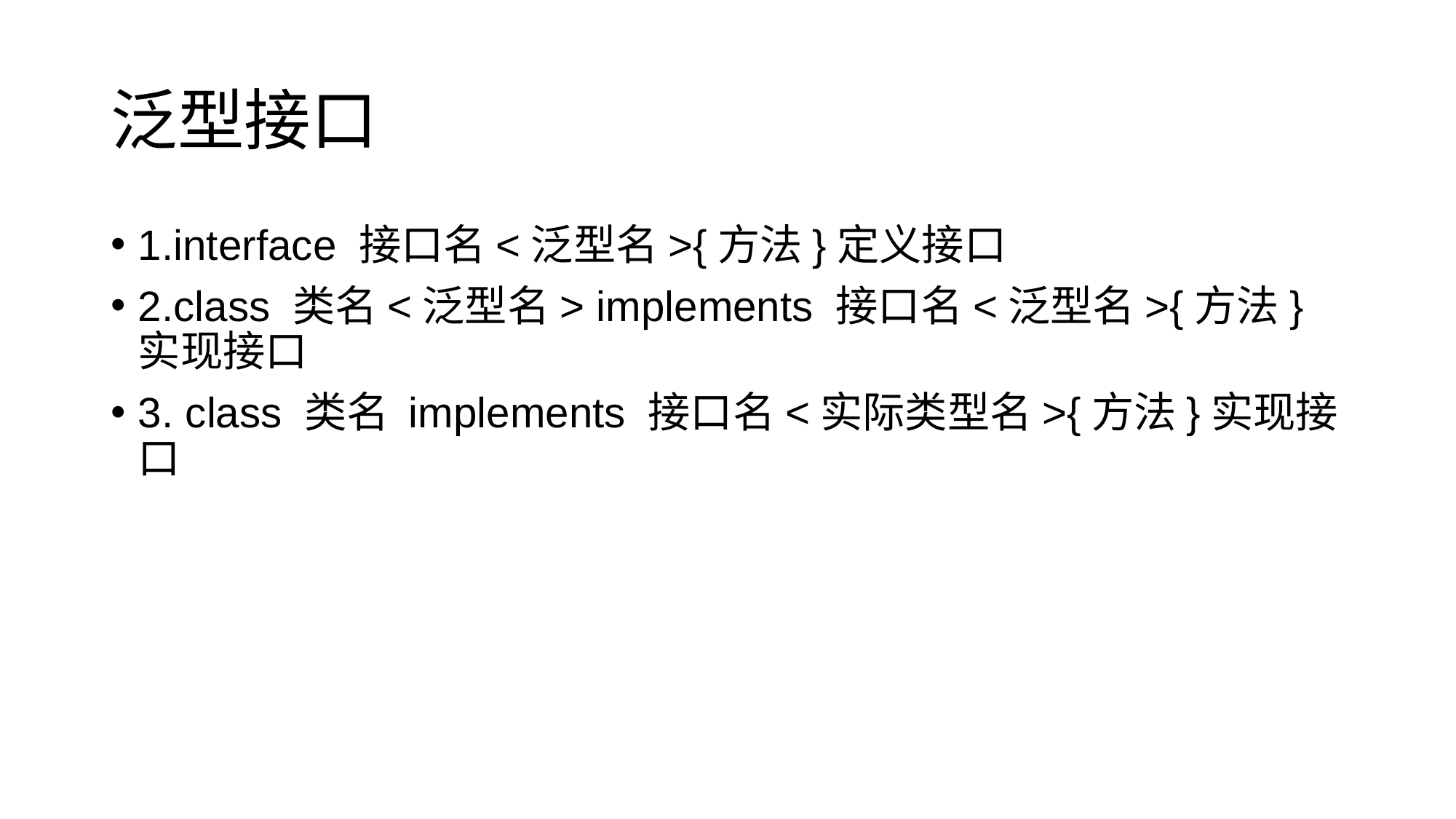

# 泛型接口
1.interface 接口名<泛型名>{方法}定义接口
2.class 类名<泛型名> implements 接口名<泛型名>{方法}实现接口
3. class 类名 implements 接口名<实际类型名>{方法}实现接口